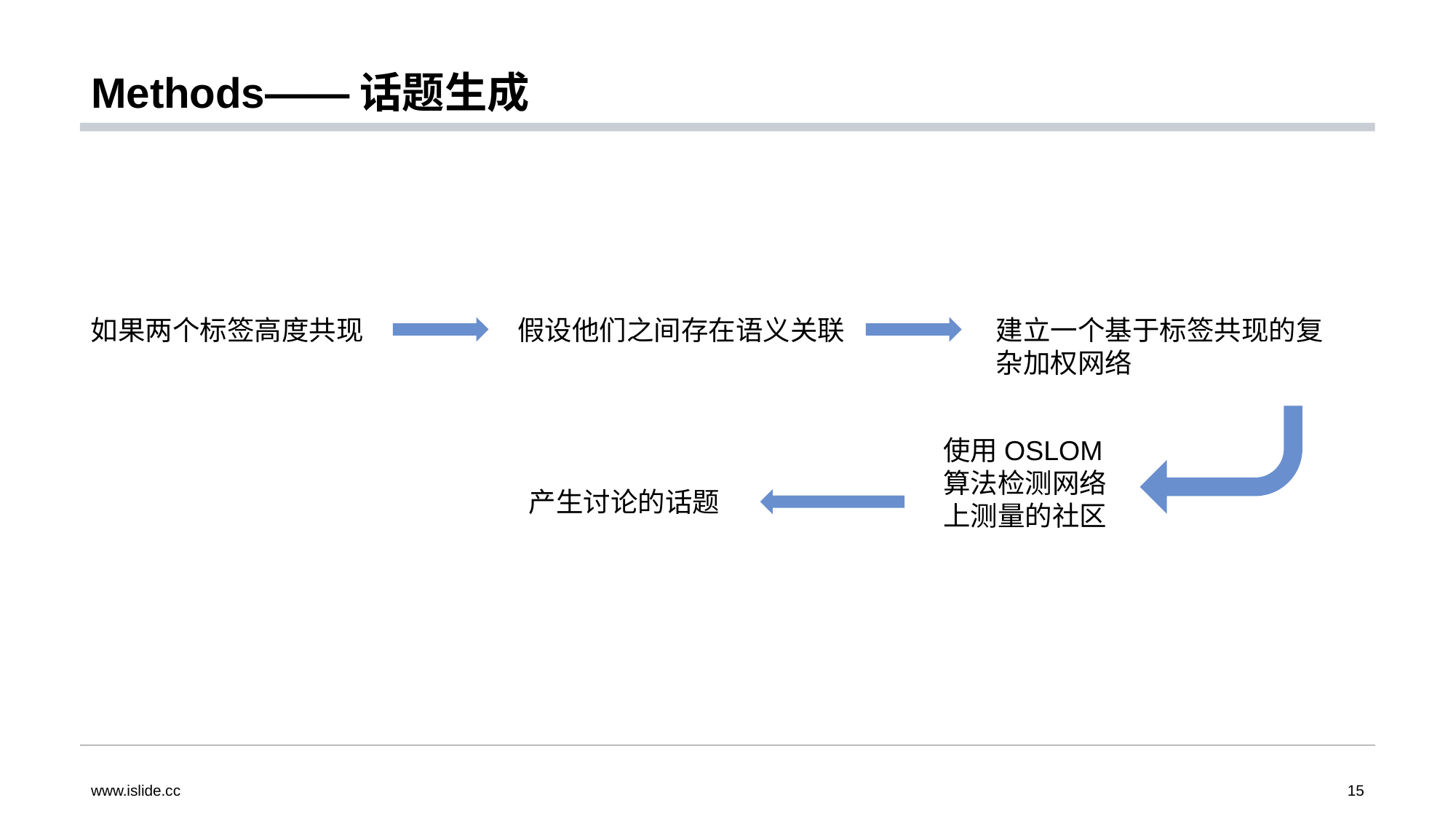

# Methods——话题生成
假设他们之间存在语义关联
建立一个基于标签共现的复杂加权网络
如果两个标签高度共现

使用OSLOM算法检测网络上测量的社区
产生讨论的话题

www.islide.cc
15